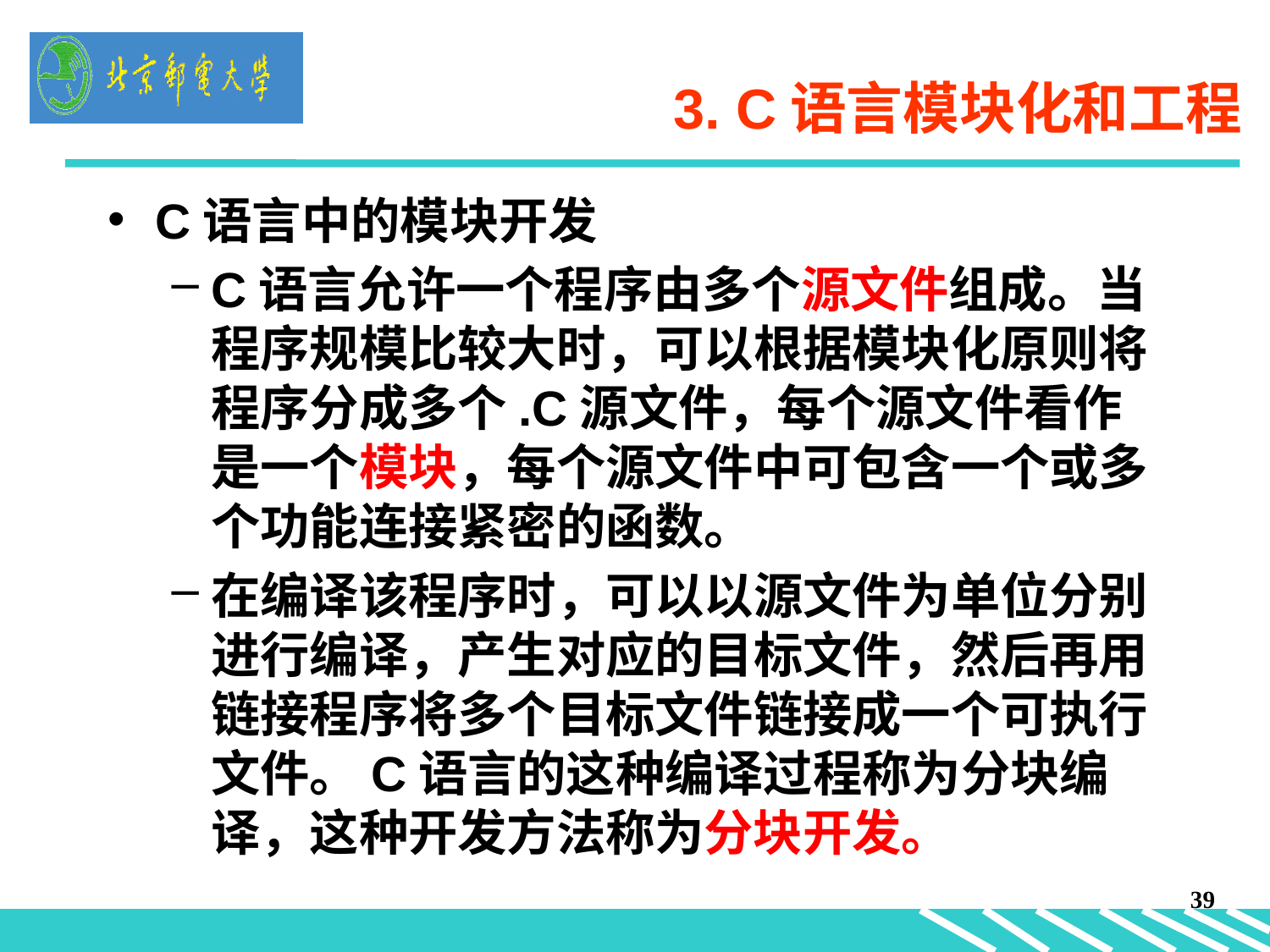

# 3. C语言模块化和工程
C语言中的模块开发
C语言允许一个程序由多个源文件组成。当程序规模比较大时，可以根据模块化原则将程序分成多个.C源文件，每个源文件看作是一个模块，每个源文件中可包含一个或多个功能连接紧密的函数。
在编译该程序时，可以以源文件为单位分别进行编译，产生对应的目标文件，然后再用链接程序将多个目标文件链接成一个可执行文件。C语言的这种编译过程称为分块编译，这种开发方法称为分块开发。
39